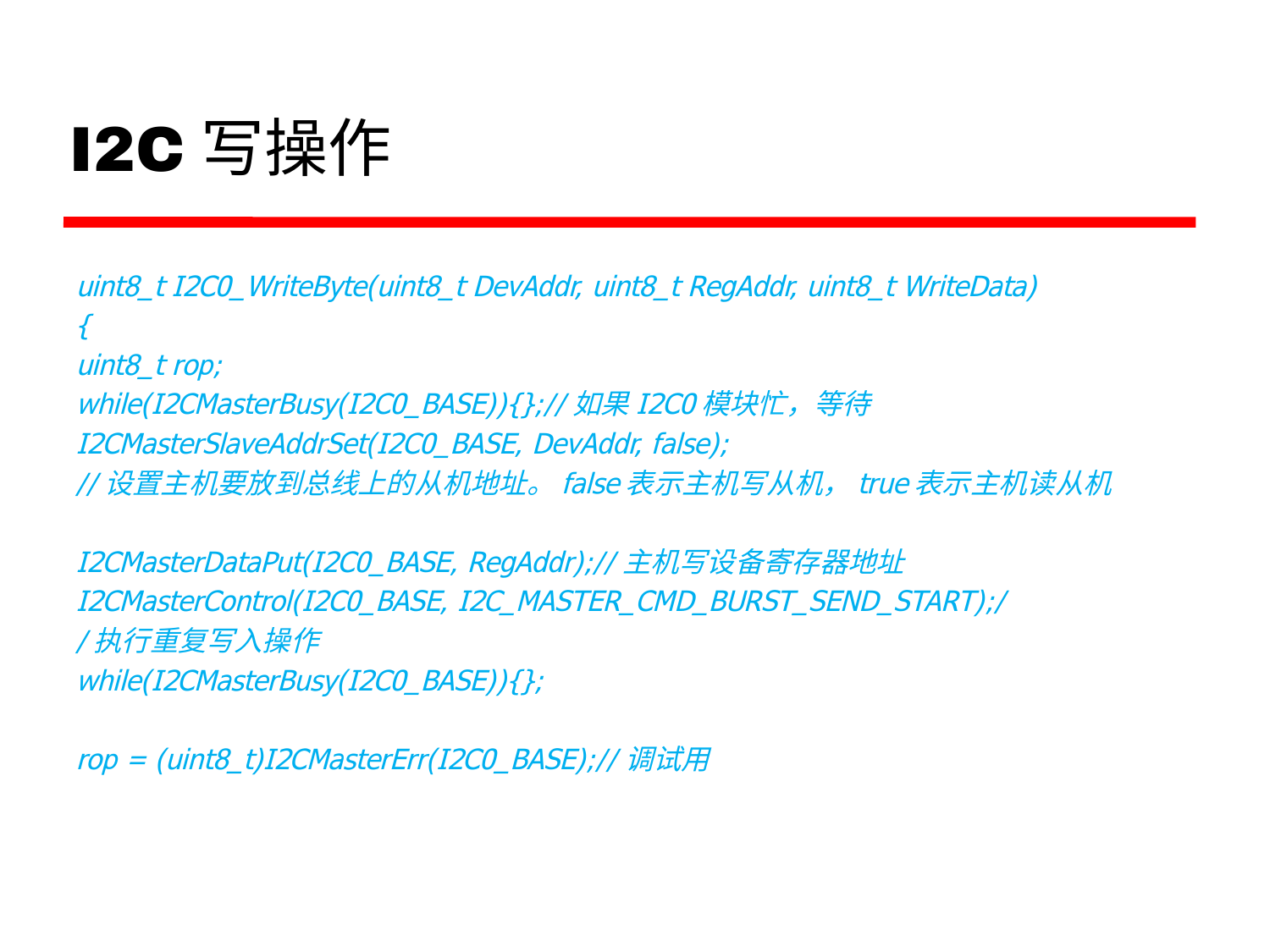

# I2C写操作
uint8_t I2C0_WriteByte(uint8_t DevAddr, uint8_t RegAddr, uint8_t WriteData)
{
uint8_t rop;
while(I2CMasterBusy(I2C0_BASE)){};//如果I2C0模块忙，等待
I2CMasterSlaveAddrSet(I2C0_BASE, DevAddr, false);
//设置主机要放到总线上的从机地址。false表示主机写从机，true表示主机读从机

I2CMasterDataPut(I2C0_BASE, RegAddr);//主机写设备寄存器地址
I2CMasterControl(I2C0_BASE, I2C_MASTER_CMD_BURST_SEND_START);/
/执行重复写入操作
while(I2CMasterBusy(I2C0_BASE)){};

rop = (uint8_t)I2CMasterErr(I2C0_BASE);//调试用